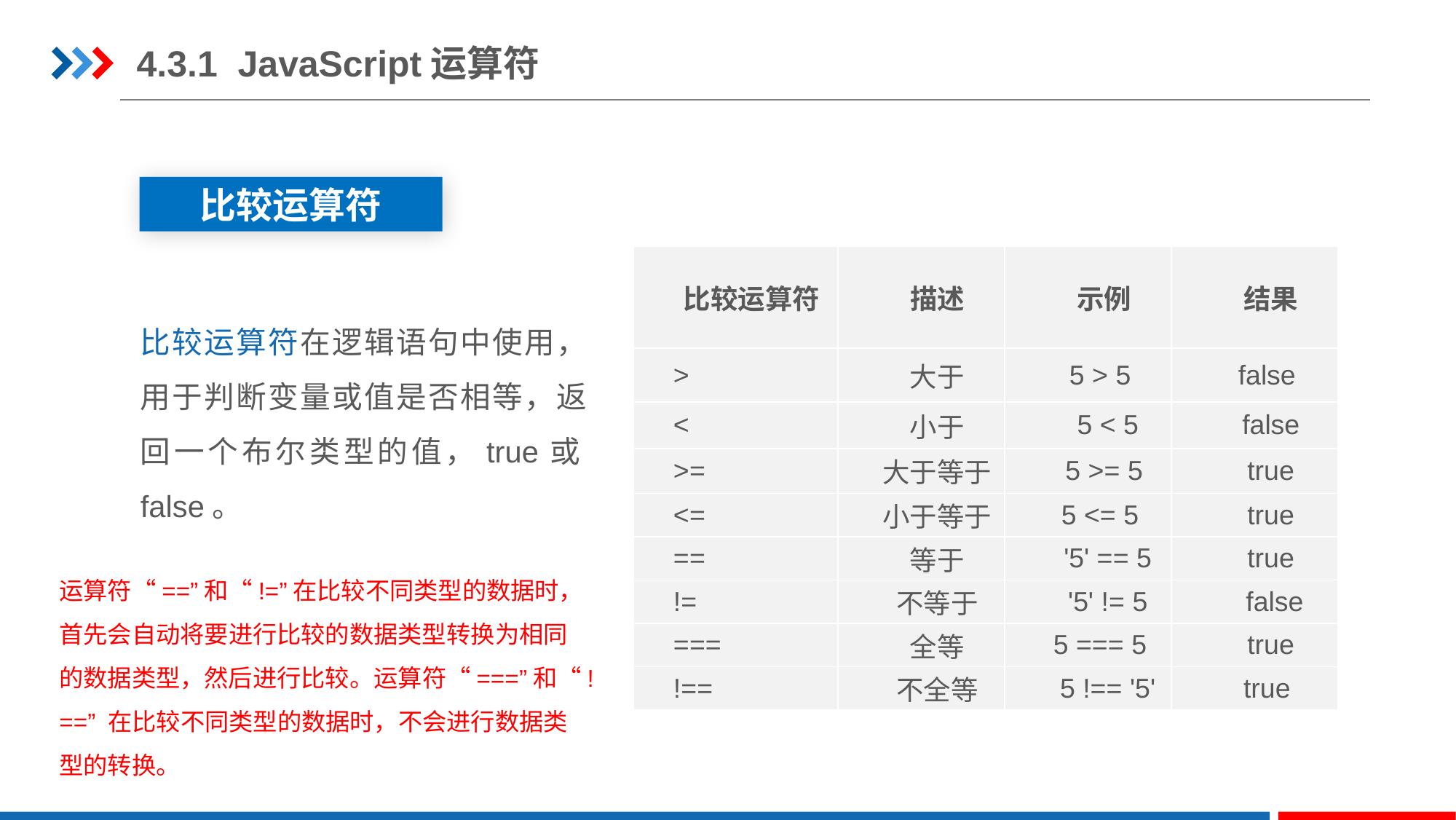

4.3.1  JavaScript运算符
比较运算符
| 比较运算符 | 描述 | 示例 | 结果 |
| --- | --- | --- | --- |
| > | 大于 | 5 > 5 | false |
| < | 小于 | 5 < 5 | false |
| >= | 大于等于 | 5 >= 5 | true |
| <= | 小于等于 | 5 <= 5 | true |
| == | 等于 | '5' == 5 | true |
| != | 不等于 | '5' != 5 | false |
| === | 全等 | 5 === 5 | true |
| !== | 不全等 | 5 !== '5' | true |
比较运算符在逻辑语句中使用，用于判断变量或值是否相等，返回一个布尔类型的值，true或false。
运算符“==”和“!=”在比较不同类型的数据时，首先会自动将要进行比较的数据类型转换为相同的数据类型，然后进行比较。运算符“===”和“!==” 在比较不同类型的数据时，不会进行数据类型的转换。